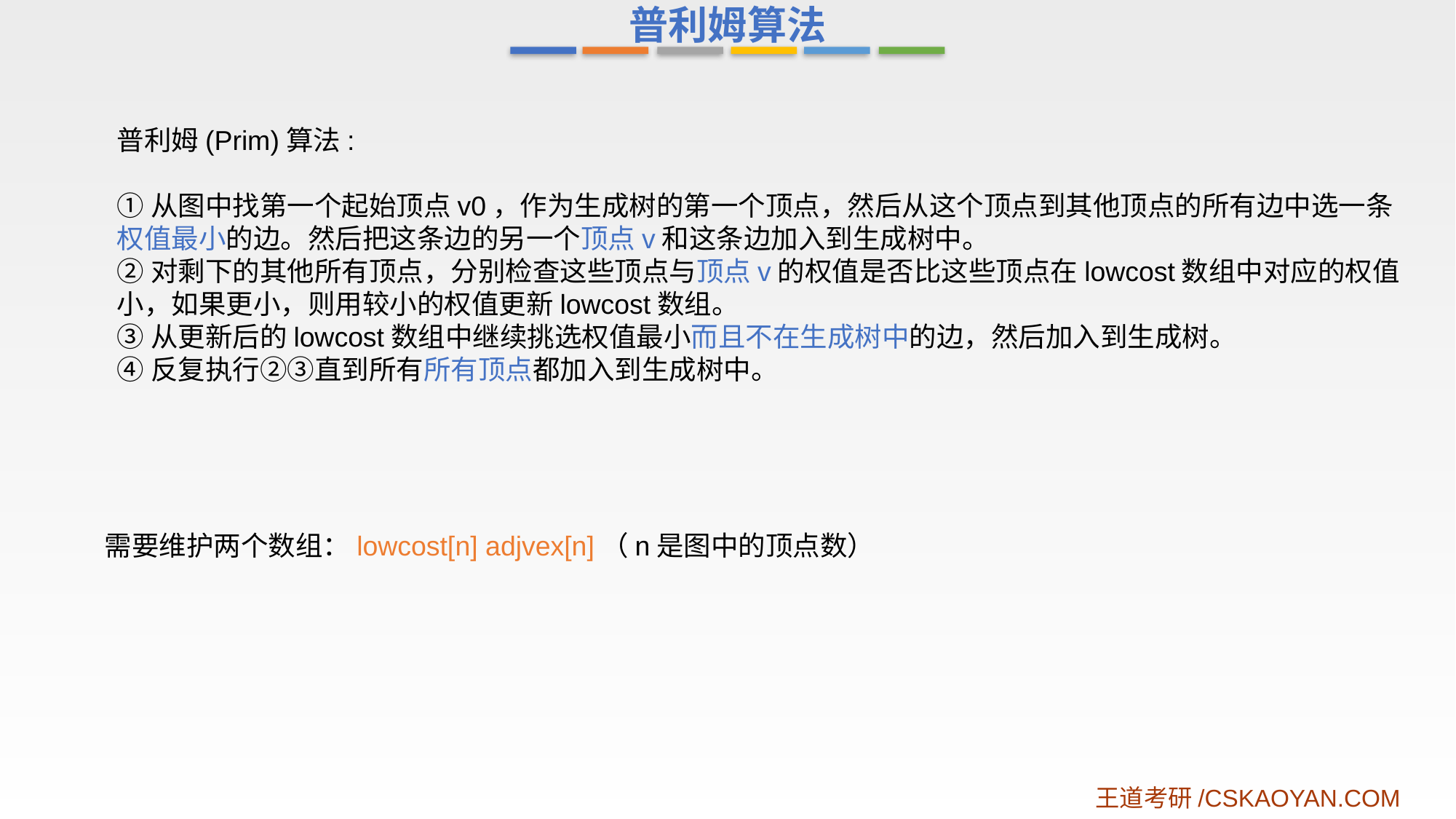

普利姆算法

普利姆(Prim)算法:

①从图中找第一个起始顶点v0，作为生成树的第一个顶点，然后从这个顶点到其他顶点的所有边中选一条权值最小的边。然后把这条边的另一个顶点v和这条边加入到生成树中。
②对剩下的其他所有顶点，分别检查这些顶点与顶点v的权值是否比这些顶点在lowcost数组中对应的权值小，如果更小，则用较小的权值更新lowcost数组。
③从更新后的lowcost数组中继续挑选权值最小而且不在生成树中的边，然后加入到生成树。
④反复执行②③直到所有所有顶点都加入到生成树中。

需要维护两个数组：lowcost[n] adjvex[n]（n是图中的顶点数）
王道考研/CSKAOYAN.COM